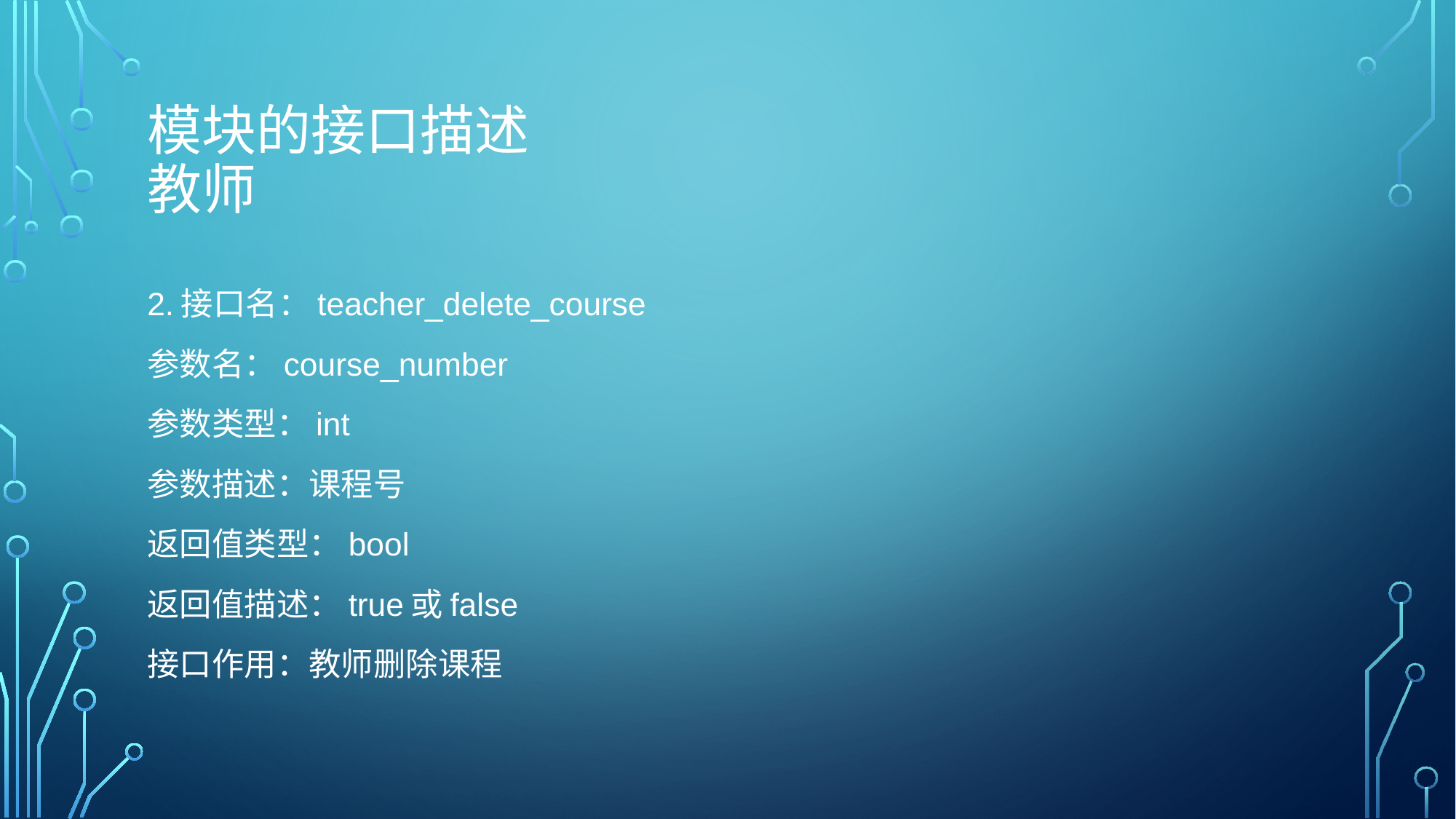

# 模块的接口描述 教师

2.接口名：teacher_delete_course
参数名：course_number
参数类型：int
参数描述：课程号
返回值类型：bool
返回值描述：true或false
接口作用：教师删除课程